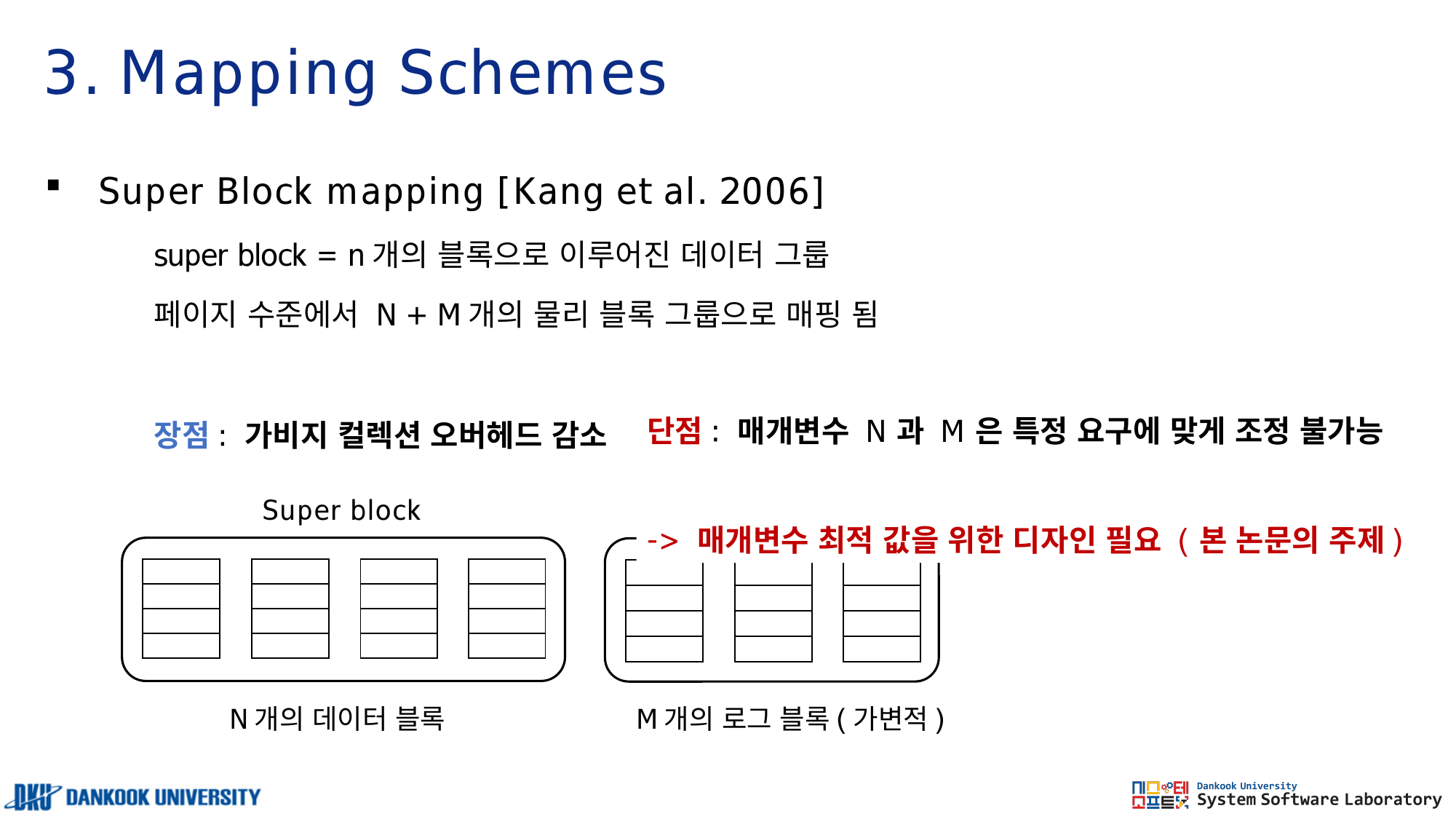

# 3. Mapping Schemes
Super Block mapping [Kang et al. 2006]
	super block = n개의 블록으로 이루어진 데이터 그룹
	페이지 수준에서 N + M개의 물리 블록 그룹으로 매핑 됨

	장점: 가비지 컬렉션 오버헤드 감소
단점: 매개변수 N과 M은 특정 요구에 맞게 조정 불가능

-> 매개변수 최적 값을 위한 디자인 필요 (본 논문의 주제)
Super block
log block

|  |
| --- |
|  |
|  |
|  |
|  |
| --- |
|  |
|  |
|  |
|  |
| --- |
|  |
|  |
|  |
|  |
| --- |
|  |
|  |
|  |
|  |
| --- |
|  |
|  |
|  |
|  |
| --- |
|  |
|  |
|  |
|  |
| --- |
|  |
|  |
|  |
N개의 데이터 블록
M개의 로그 블록(가변적)